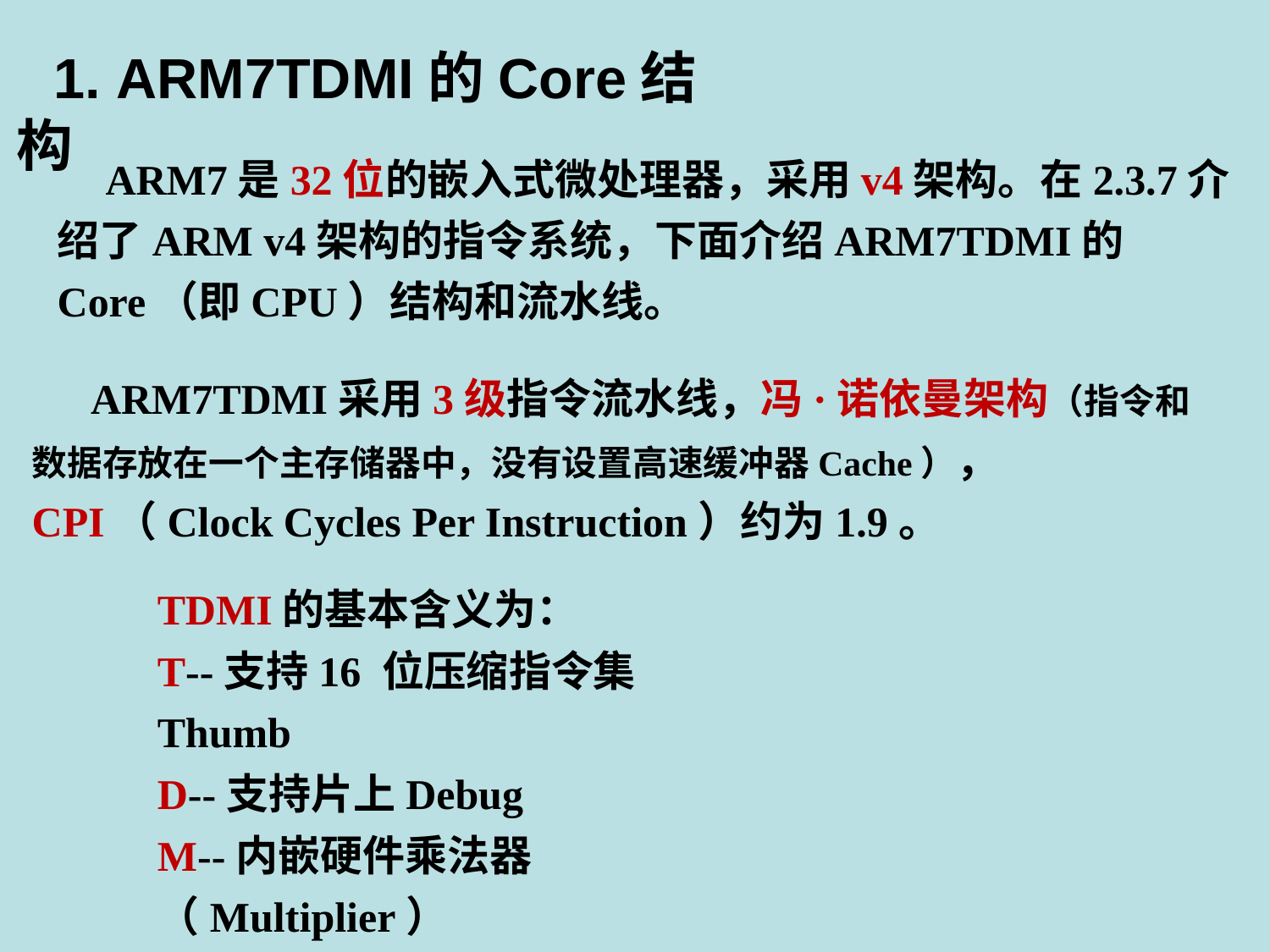

1. ARM7TDMI的Core结构
 ARM7是32位的嵌入式微处理器，采用v4架构。在2.3.7介绍了ARM v4架构的指令系统，下面介绍ARM7TDMI的Core（即CPU）结构和流水线。
  ARM7TDMI采用3级指令流水线，冯·诺依曼架构（指令和数据存放在一个主存储器中，没有设置高速缓冲器Cache）， CPI（Clock Cycles Per Instruction）约为1.9。
TDMI的基本含义为：
T--支持16 位压缩指令集Thumb
D--支持片上Debug
M--内嵌硬件乘法器（Multiplier）
I--嵌入式ICE,支持片上辅助调试